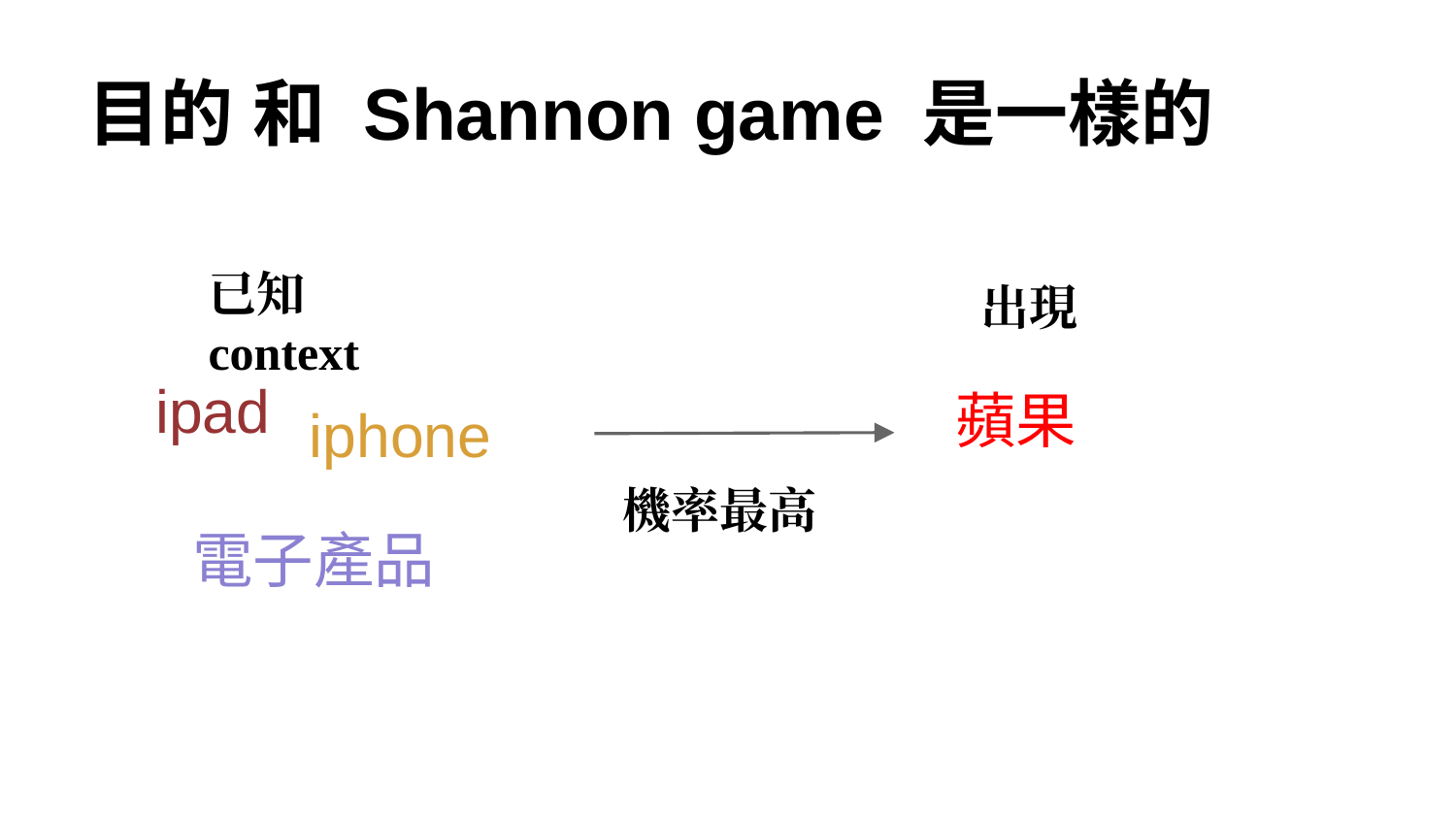

# 目的 和 Shannon game 是一樣的
已知 context
出現
ipad
iphone
蘋果
機率最高
電子產品